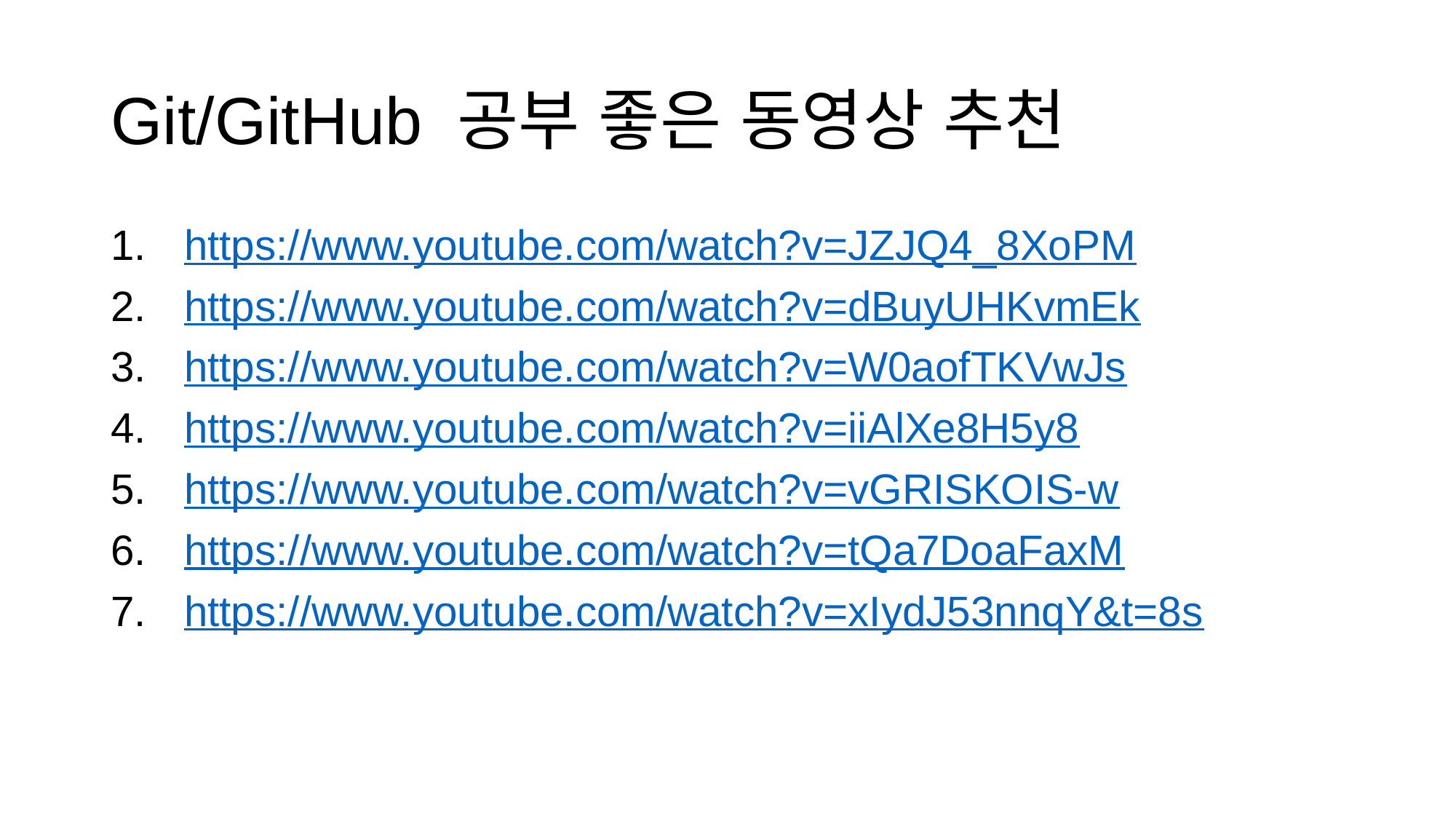

# Git/GitHub 공부 좋은 동영상 추천
 https://www.youtube.com/watch?v=JZJQ4_8XoPM
 https://www.youtube.com/watch?v=dBuyUHKvmEk
 https://www.youtube.com/watch?v=W0aofTKVwJs
 https://www.youtube.com/watch?v=iiAlXe8H5y8
 https://www.youtube.com/watch?v=vGRISKOIS-w
 https://www.youtube.com/watch?v=tQa7DoaFaxM
 https://www.youtube.com/watch?v=xIydJ53nnqY&t=8s